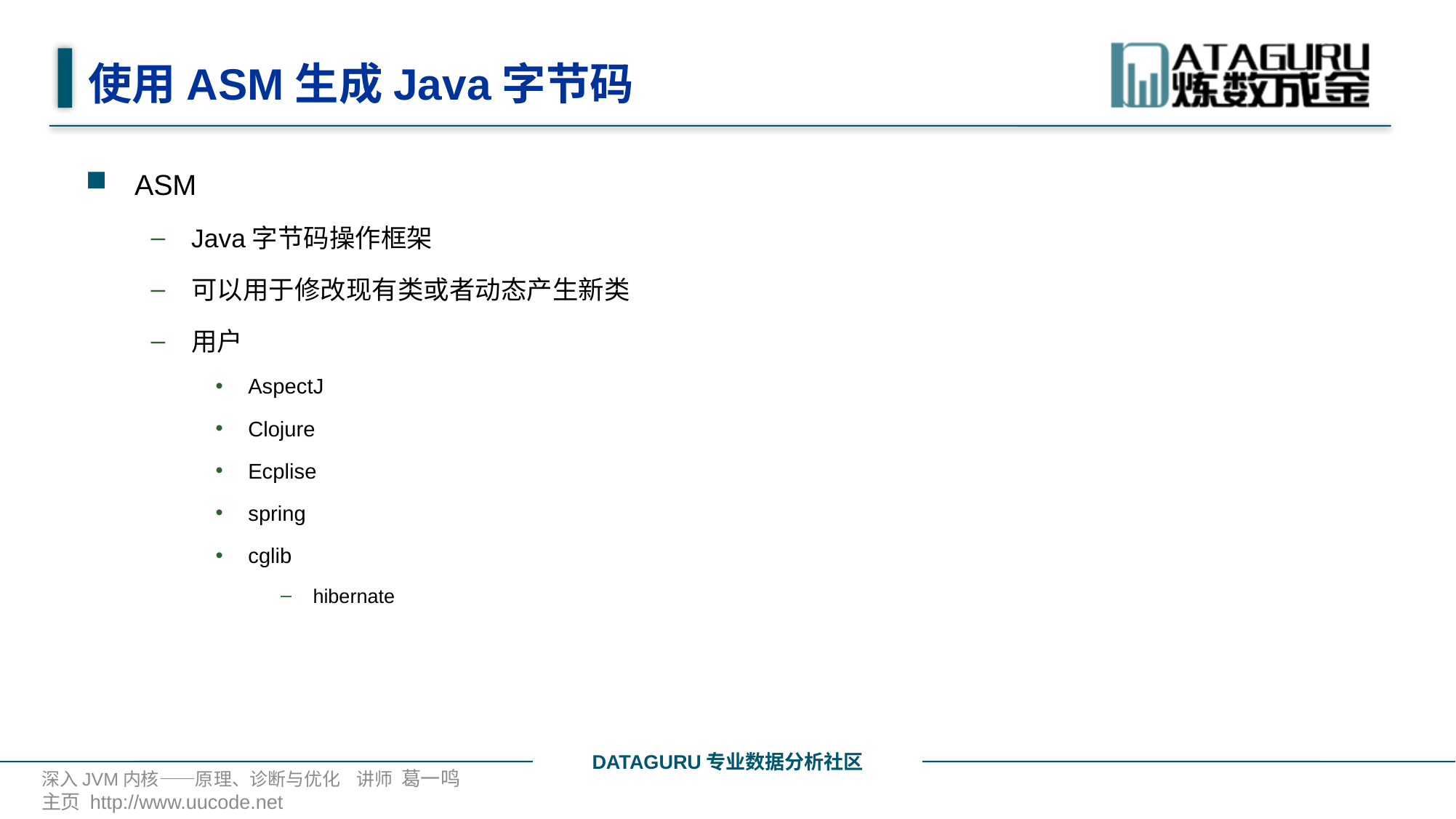

# 使用ASM生成Java字节码
ASM
Java字节码操作框架
可以用于修改现有类或者动态产生新类
用户
AspectJ
Clojure
Ecplise
spring
cglib
hibernate